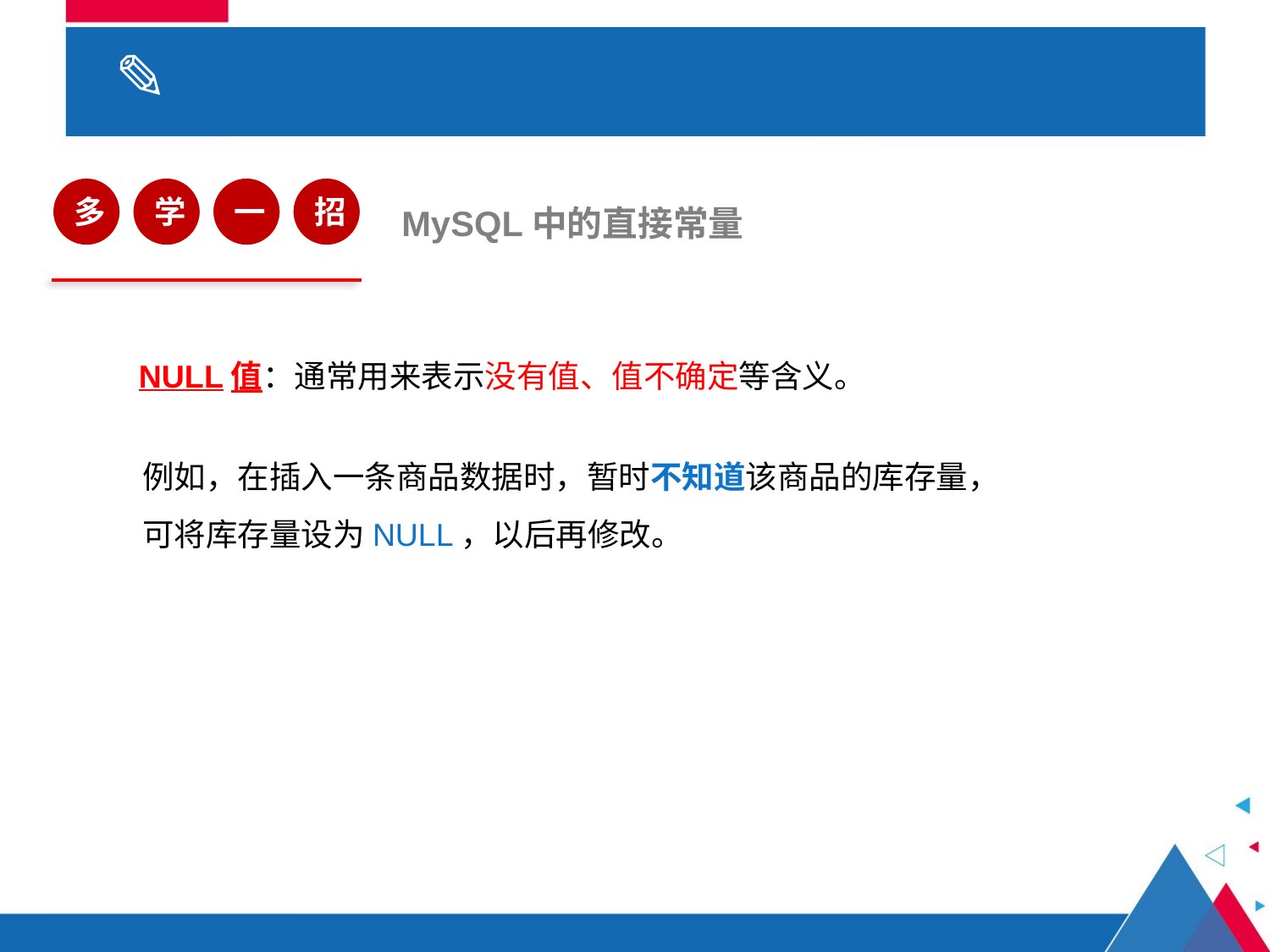

# 3.1 数据类型
多
学
一
招
MySQL中的直接常量
NULL值：通常用来表示没有值、值不确定等含义。
例如，在插入一条商品数据时，暂时不知道该商品的库存量，
可将库存量设为NULL，以后再修改。